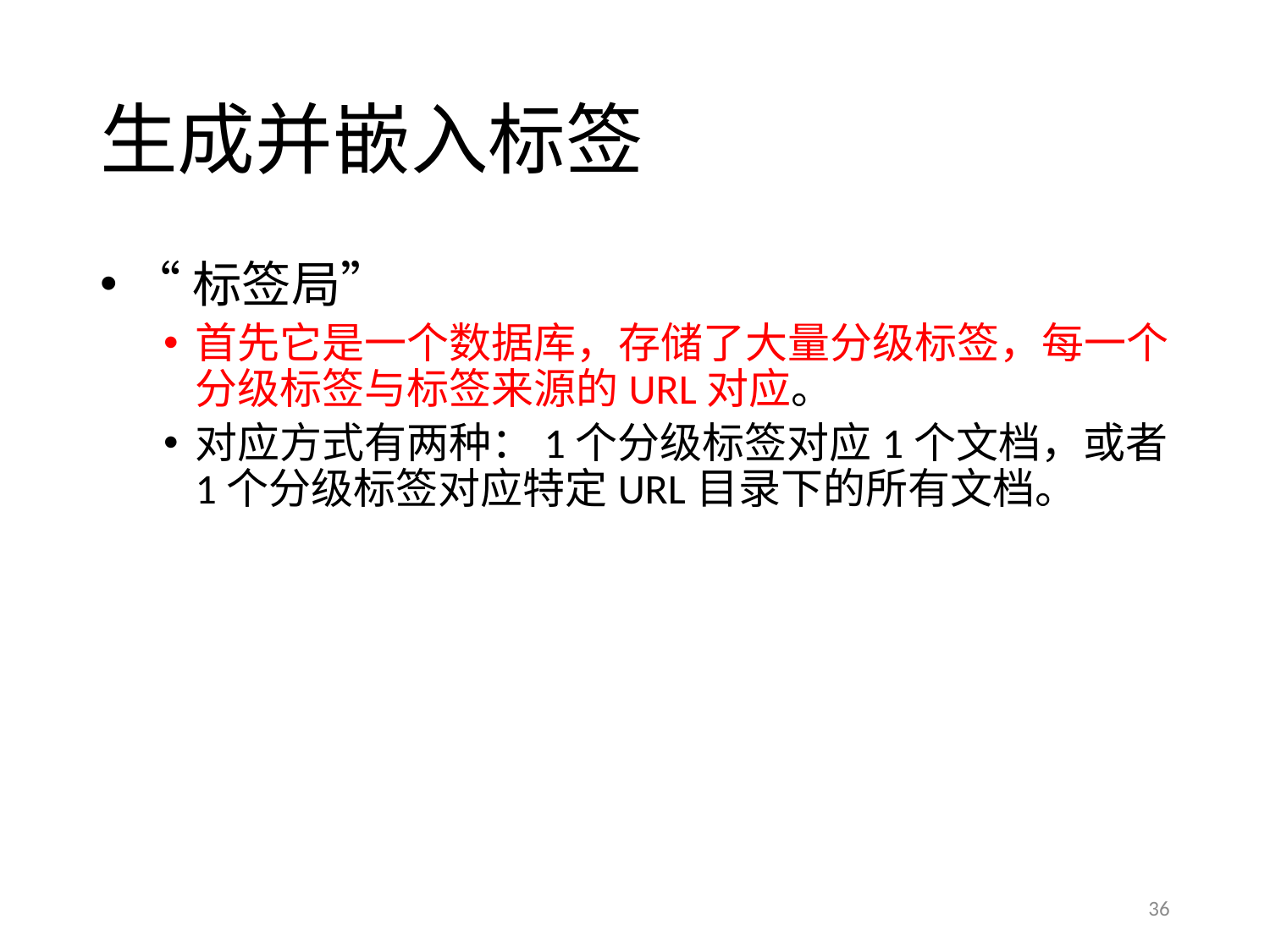

# 生成并嵌入标签
“标签局”
首先它是一个数据库，存储了大量分级标签，每一个分级标签与标签来源的URL对应。
对应方式有两种：1个分级标签对应1个文档，或者1个分级标签对应特定URL目录下的所有文档。
36